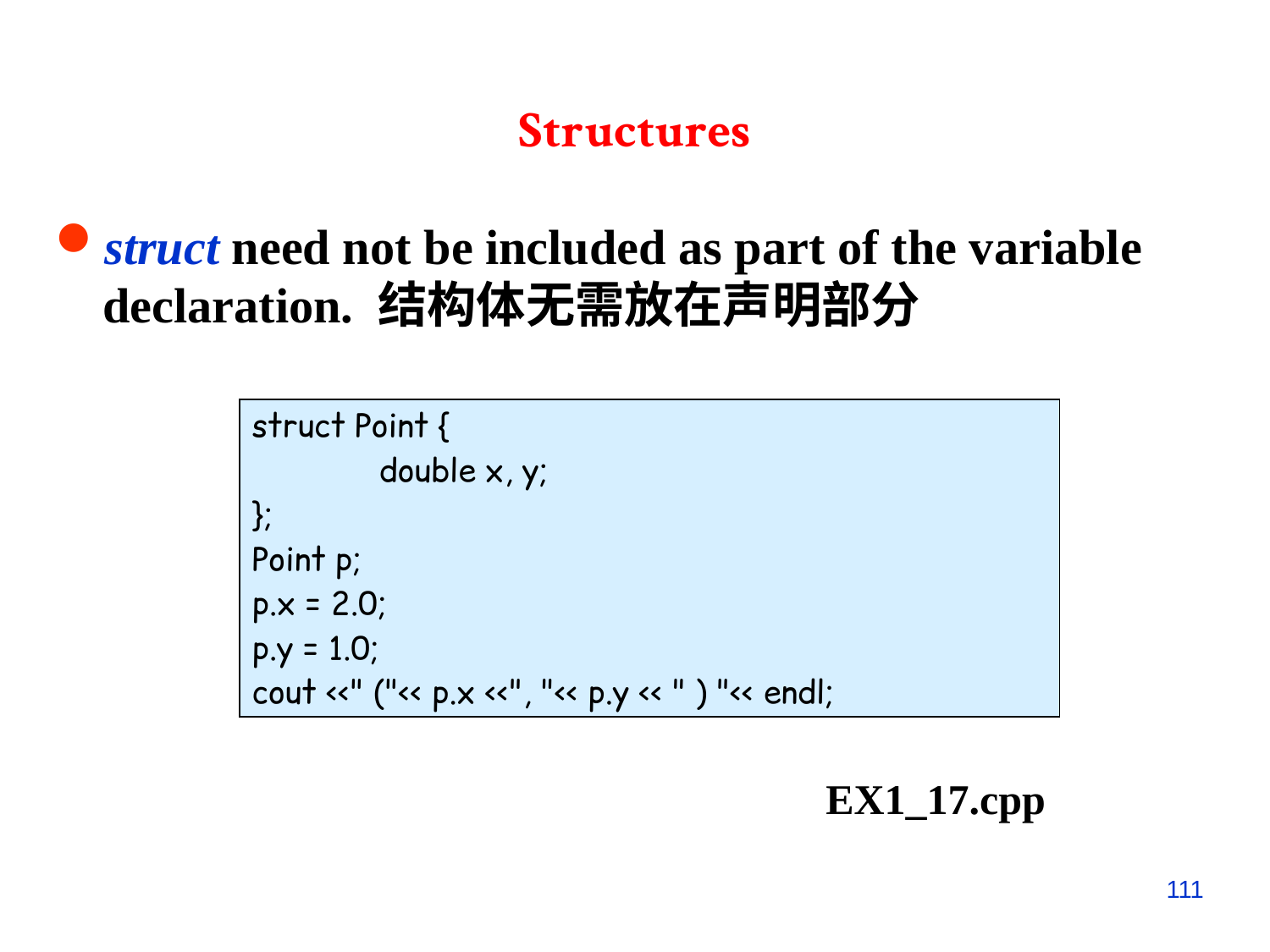

Structures
struct need not be included as part of the variable declaration. 结构体无需放在声明部分
struct Point {
	double x, y;
};
Point p;
p.x = 2.0;
p.y = 1.0;
cout <<" ("<< p.x <<", "<< p.y << " ) "<< endl;
EX1_17.cpp
111